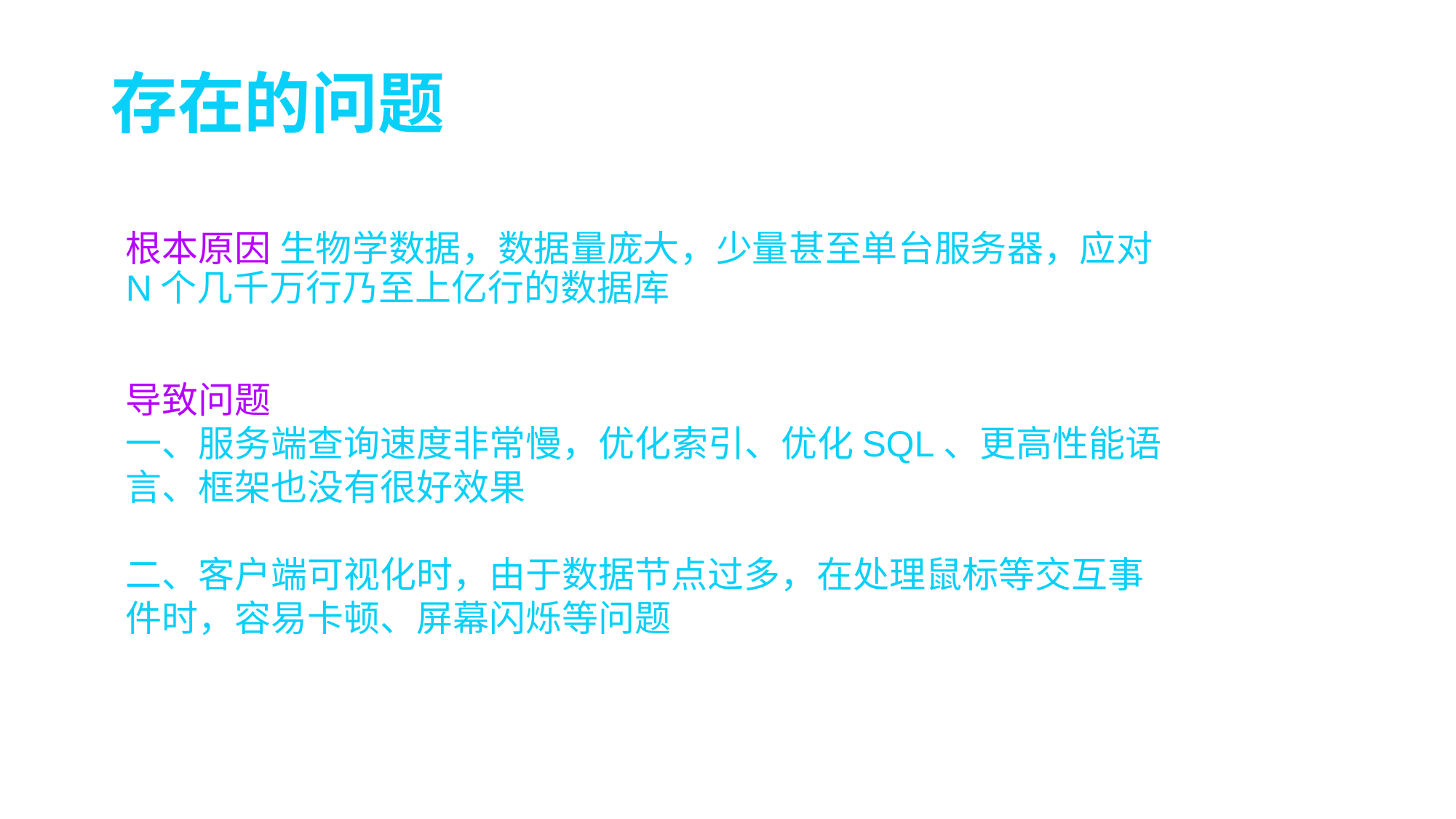

# 存在的问题
根本原因 生物学数据，数据量庞大，少量甚至单台服务器，应对N个几千万行乃至上亿行的数据库
导致问题
一、服务端查询速度非常慢，优化索引、优化SQL、更高性能语言、框架也没有很好效果

二、客户端可视化时，由于数据节点过多，在处理鼠标等交互事件时，容易卡顿、屏幕闪烁等问题